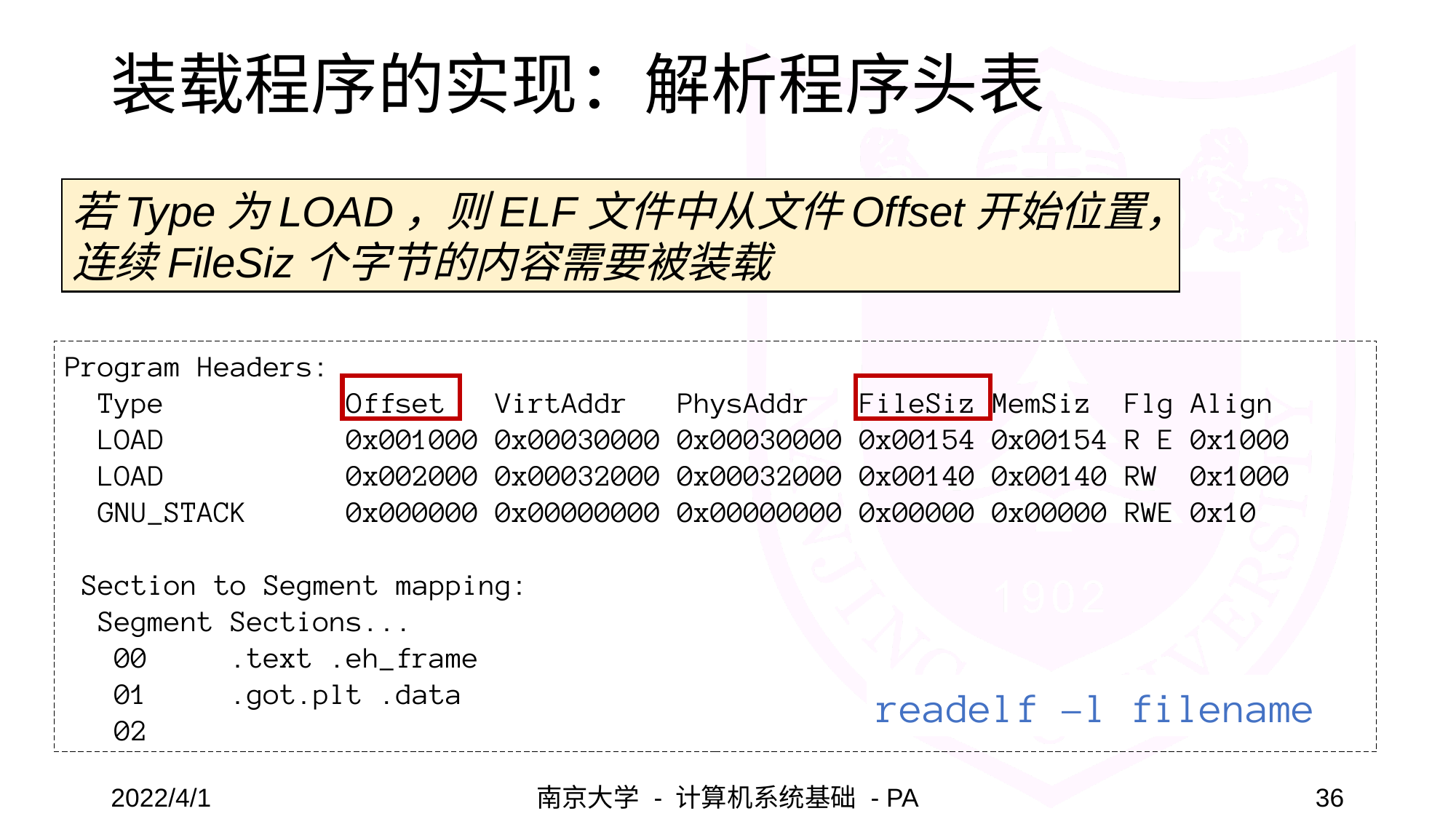

# 装载程序的实现：解析程序头表
若Type为LOAD，则ELF文件中从文件Offset开始位置，连续FileSiz个字节的内容需要被装载
Program Headers:
  Type           Offset   VirtAddr   PhysAddr   FileSiz MemSiz  Flg Align
  LOAD           0x001000 0x00030000 0x00030000 0x00154 0x00154 R E 0x1000
  LOAD           0x002000 0x00032000 0x00032000 0x00140 0x00140 RW  0x1000
  GNU_STACK      0x000000 0x00000000 0x00000000 0x00000 0x00000 RWE 0x10

 Section to Segment mapping:
  Segment Sections...
   00     .text .eh_frame
   01     .got.plt .data
   02

readelf –l filename
2022/4/1
南京大学 - 计算机系统基础 - PA
36